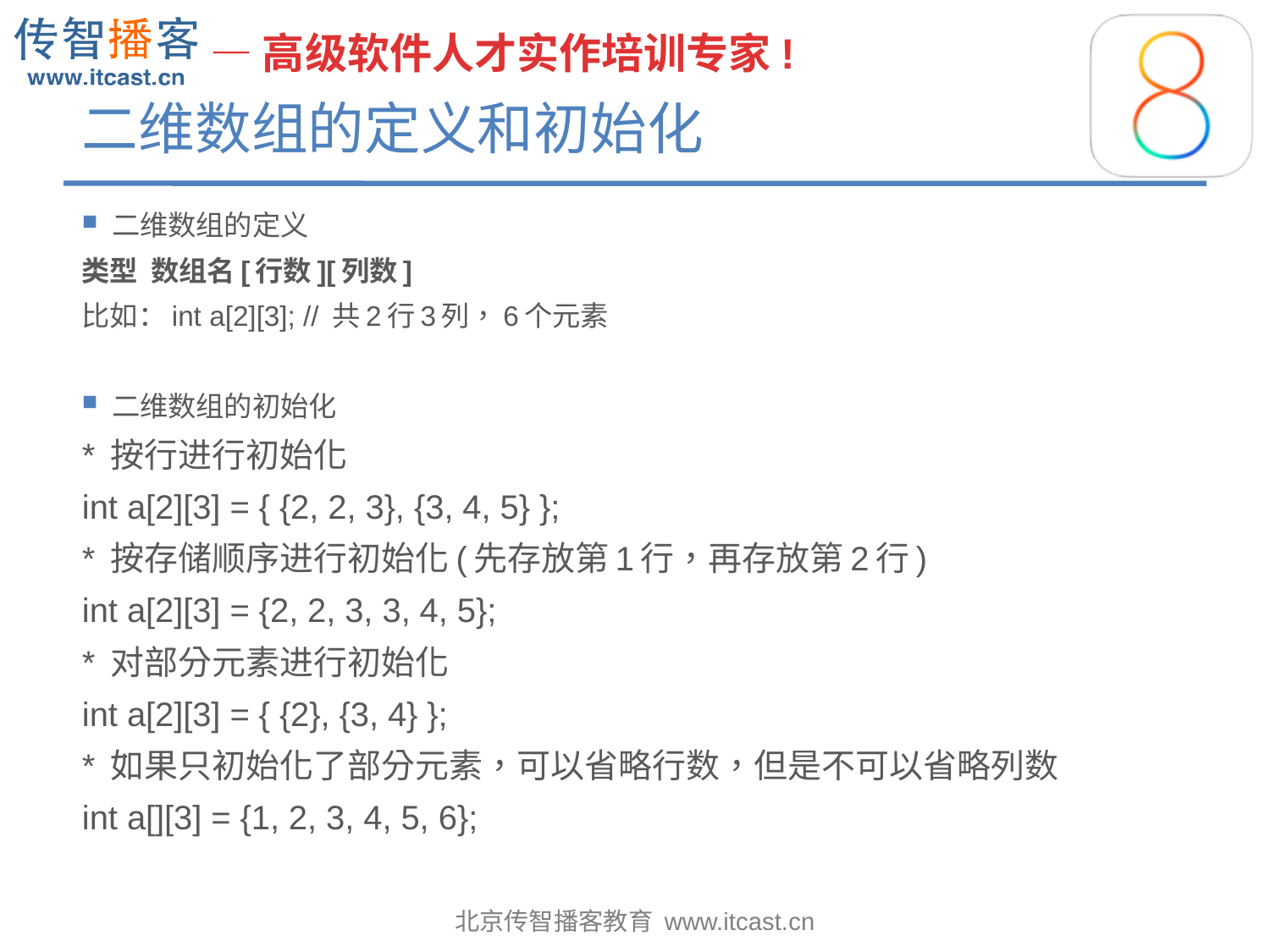

# 二维数组的定义和初始化
二维数组的定义
类型  数组名[行数][列数]
比如：int a[2][3]; // 共2行3列，6个元素

二维数组的初始化
* 按行进行初始化
int a[2][3] = { {2, 2, 3}, {3, 4, 5} };
* 按存储顺序进行初始化(先存放第1行，再存放第2行)
int a[2][3] = {2, 2, 3, 3, 4, 5};
* 对部分元素进行初始化
int a[2][3] = { {2}, {3, 4} };
* 如果只初始化了部分元素，可以省略行数，但是不可以省略列数
int a[][3] = {1, 2, 3, 4, 5, 6};